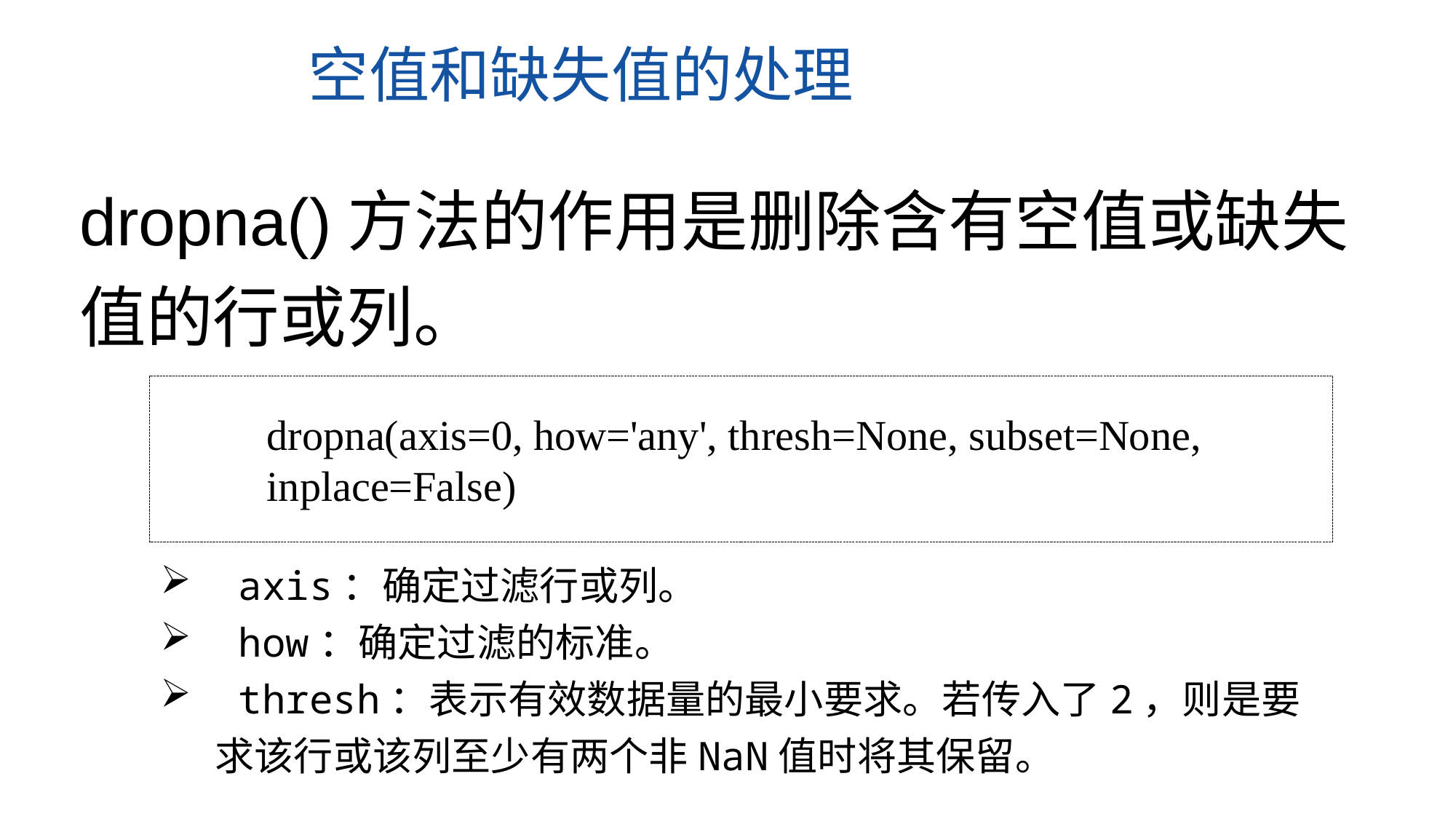

空值和缺失值的处理
dropna()方法的作用是删除含有空值或缺失值的行或列。

dropna(axis=0, how='any', thresh=None, subset=None, inplace=False)
 axis：确定过滤行或列。
 how：确定过滤的标准。
 thresh：表示有效数据量的最小要求。若传入了2，则是要求该行或该列至少有两个非NaN值时将其保留。